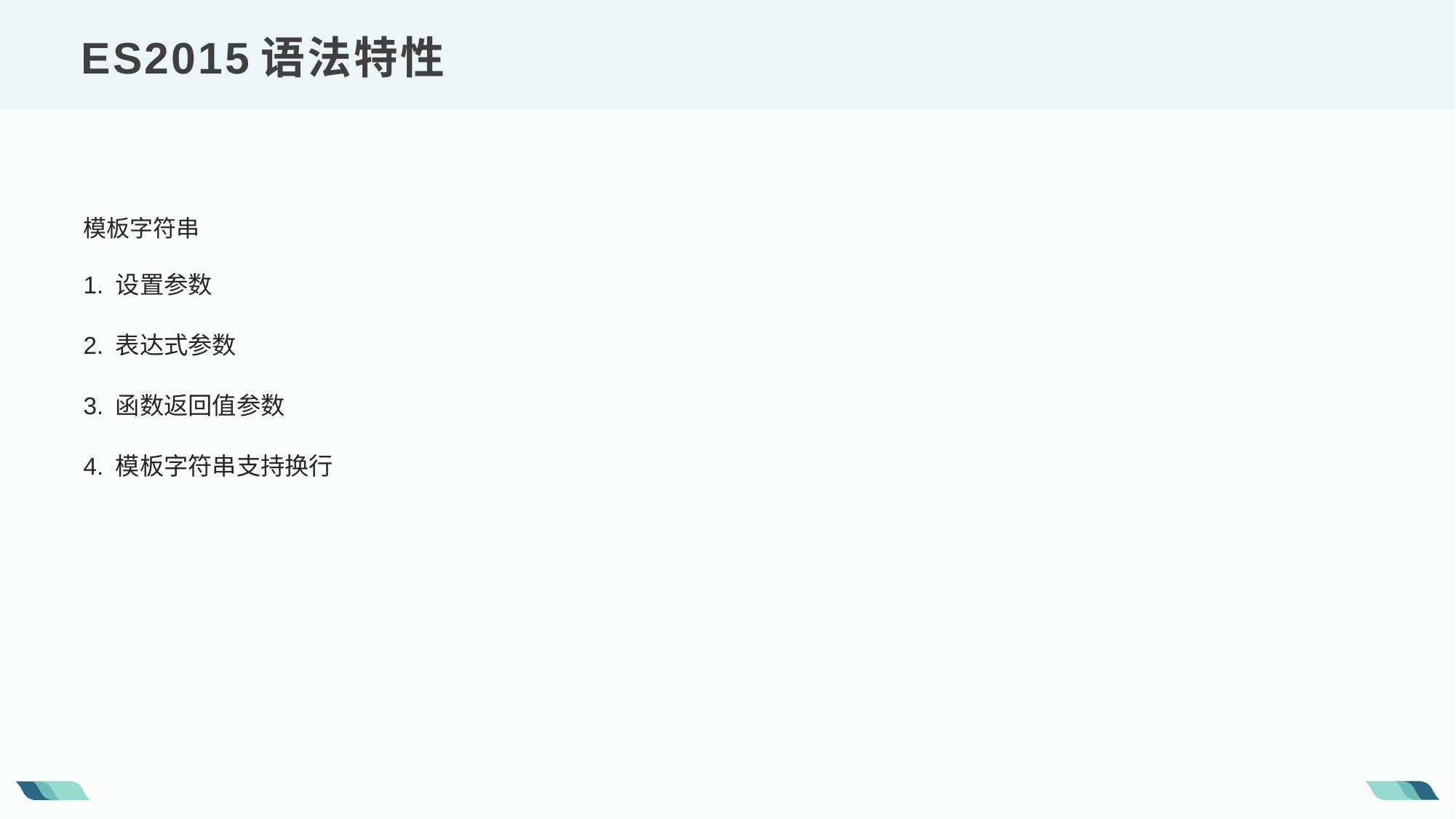

ES2015语法特性
模板字符串
1. 设置参数
2. 表达式参数
3. 函数返回值参数
4. 模板字符串支持换行